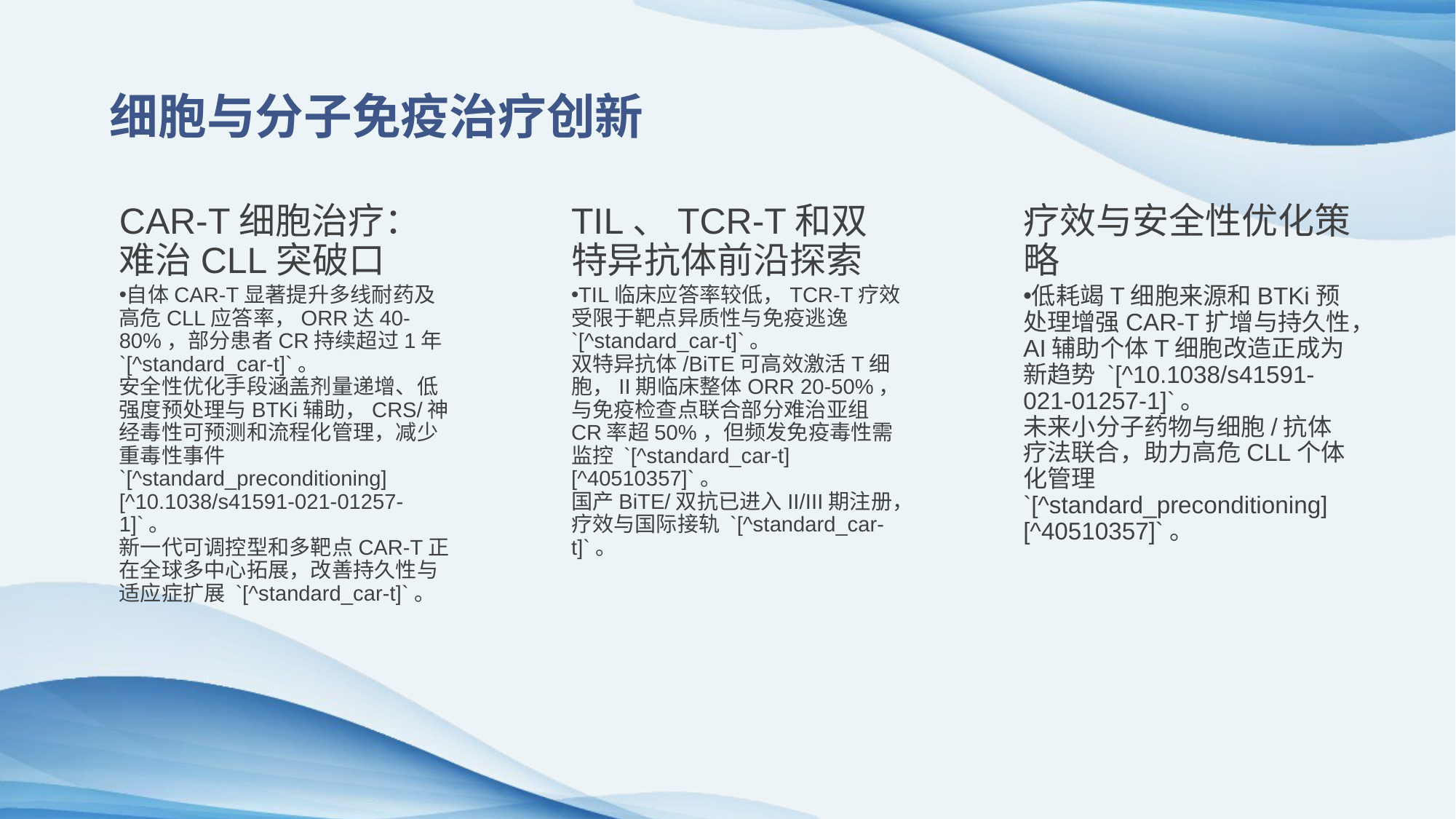

细胞与分子免疫治疗创新
CAR-T细胞治疗：难治CLL突破口
TIL、TCR-T和双特异抗体前沿探索
疗效与安全性优化策略
自体CAR-T显著提升多线耐药及高危CLL应答率，ORR达40-80%，部分患者CR持续超过1年 `[^standard_car-t]`。
安全性优化手段涵盖剂量递增、低强度预处理与BTKi辅助，CRS/神经毒性可预测和流程化管理，减少重毒性事件 `[^standard_preconditioning][^10.1038/s41591-021-01257-1]`。
新一代可调控型和多靶点CAR-T正在全球多中心拓展，改善持久性与适应症扩展 `[^standard_car-t]`。
TIL临床应答率较低，TCR-T疗效受限于靶点异质性与免疫逃逸 `[^standard_car-t]`。
双特异抗体/BiTE可高效激活T细胞，II期临床整体ORR 20-50%，与免疫检查点联合部分难治亚组CR率超50%，但频发免疫毒性需监控 `[^standard_car-t][^40510357]`。
国产BiTE/双抗已进入II/III期注册，疗效与国际接轨 `[^standard_car-t]`。
低耗竭T细胞来源和BTKi预处理增强CAR-T扩增与持久性，AI辅助个体T细胞改造正成为新趋势 `[^10.1038/s41591-021-01257-1]`。
未来小分子药物与细胞/抗体疗法联合，助力高危CLL个体化管理 `[^standard_preconditioning][^40510357]`。